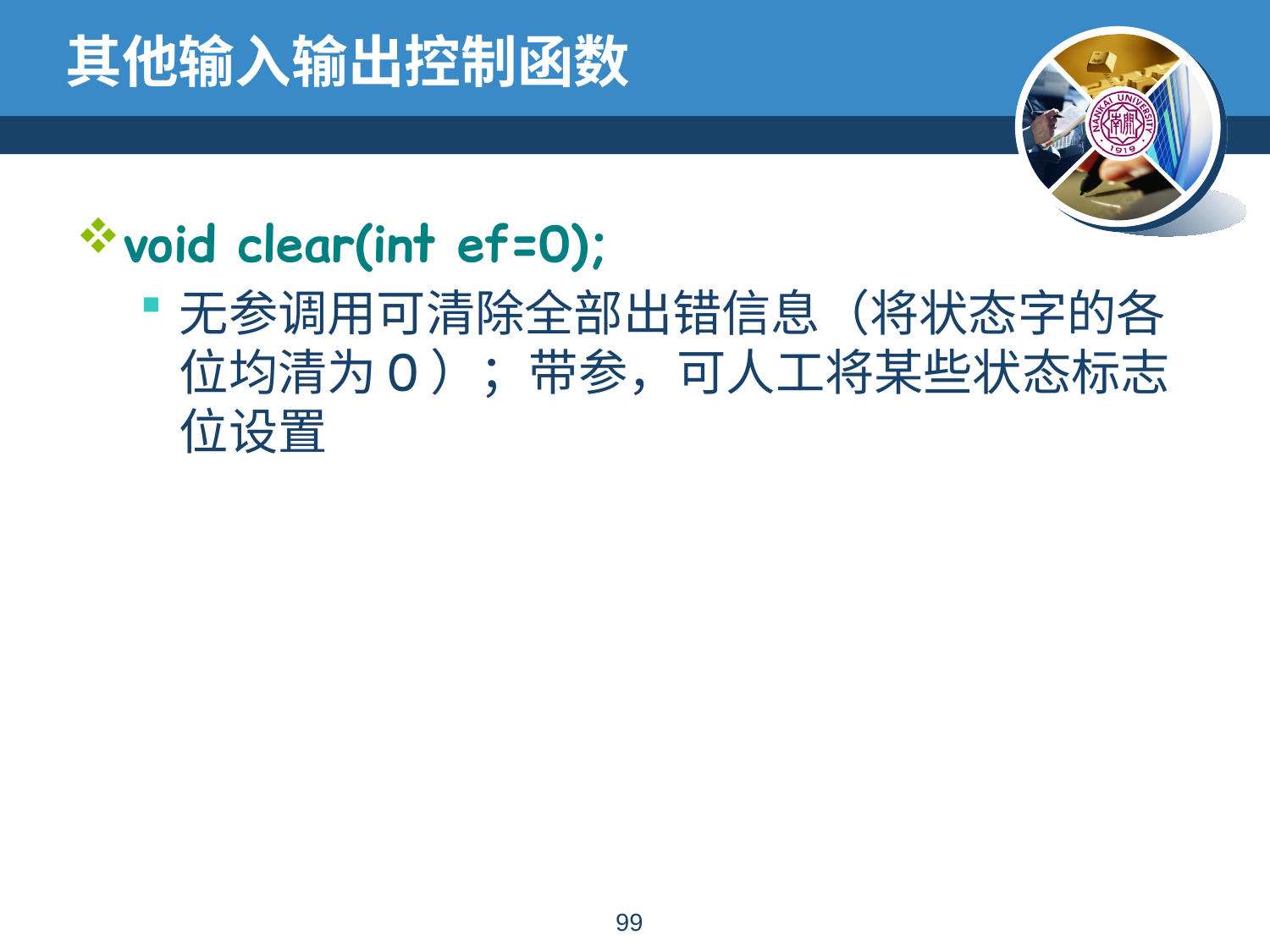

# 其他输入输出控制函数
void clear(int ef=0);
无参调用可清除全部出错信息（将状态字的各位均清为0）；带参，可人工将某些状态标志位设置

99